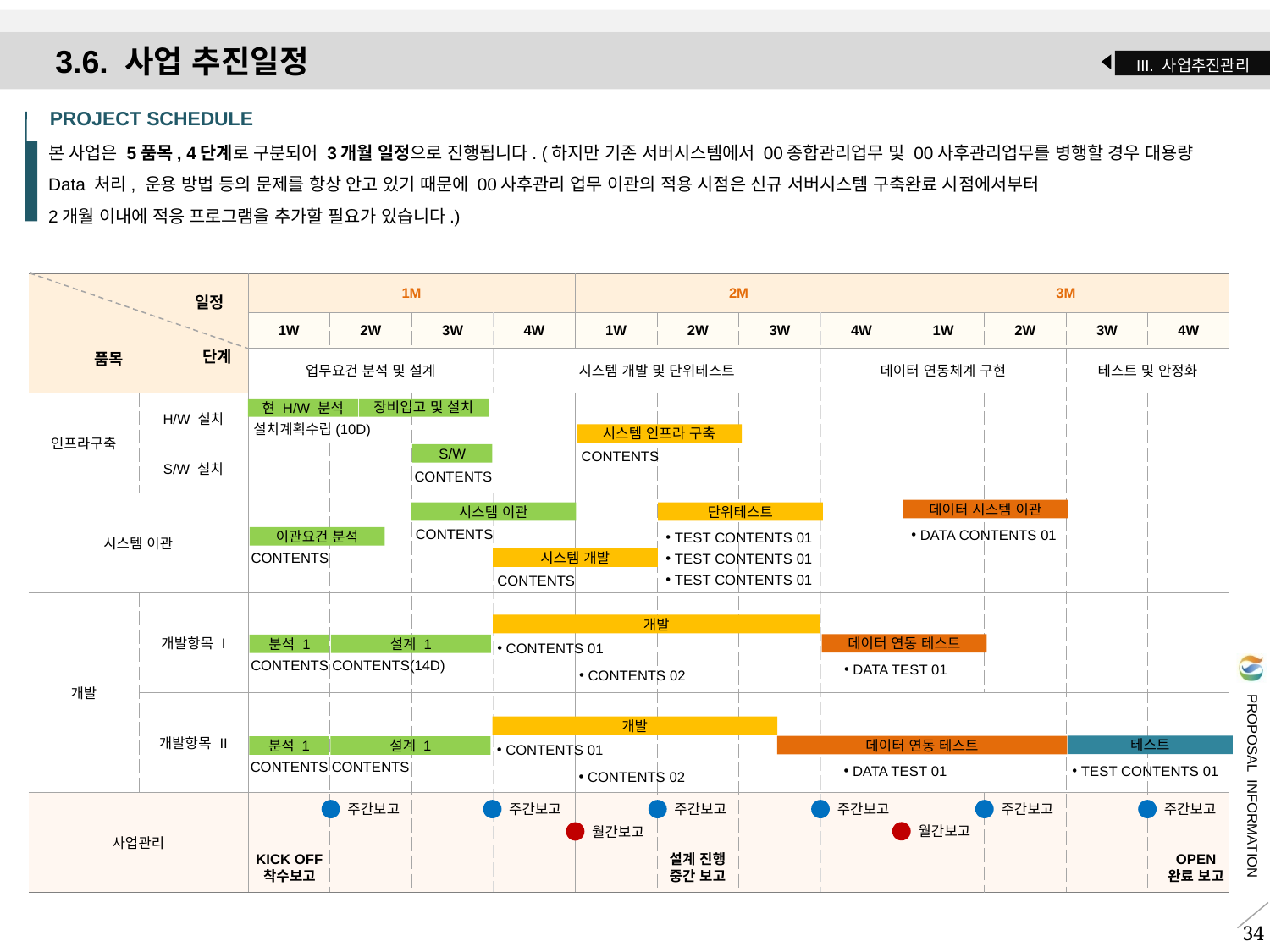

|  |  | 1M |  |  |  | 2M |  |  |  | 3M |  |  |  |
| --- | --- | --- | --- | --- | --- | --- | --- | --- | --- | --- | --- | --- | --- |
|  |  | 1W | 2W | 3W | 4W | 1W | 2W | 3W | 4W | 1W | 2W | 3W | 4W |
|  |  | 업무요건 분석 및 설계 |  |  | 시스템 개발 및 단위테스트 |  |  |  | 데이터 연동체계 구현 |  |  | 테스트 및 안정화 |  |
| 인프라구축 | H/W 설치 |  |  |  |  |  |  |  |  |  |  |  |  |
|  | S/W 설치 |  |  |  |  |  |  |  |  |  |  |  |  |
| 시스템 이관 |  |  |  |  |  |  |  |  |  |  |  |  |  |
| 개발 | 개발항목 I |  |  |  |  |  |  |  |  |  |  |  |  |
|  | 개발항목 II |  |  |  |  |  |  |  |  |  |  |  |  |
| 사업관리 |  |  |  |  |  |  |  |  |  |  |  |  |  |
일정
단계
품목
장비입고 및 설치
현 H/W 분석

설치계획수립(10D)
시스템 인프라 구축
CONTENTS
S/W
CONTENTS
데이터 시스템 이관
시스템 이관
단위테스트
 DATA CONTENTS 01
 TEST CONTENTS 01
 TEST CONTENTS 01
 TEST CONTENTS 01
CONTENTS
이관요건 분석
CONTENTS
시스템 개발
CONTENTS
개발
 CONTENTS 01
데이터 연동 테스트
분석 1
설계 1
 DATA TEST 01
CONTENTS
CONTENTS(14D)
 CONTENTS 02
개발
 CONTENTS 01
테스트
데이터 연동 테스트
분석 1
설계 1
 TEST CONTENTS 01
 DATA TEST 01
CONTENTS
CONTENTS
 CONTENTS 02
주간보고

주간보고

주간보고

주간보고

주간보고

주간보고

월간보고

월간보고

설계 진행
중간 보고
OPEN
완료 보고
KICK OFF
착수보고